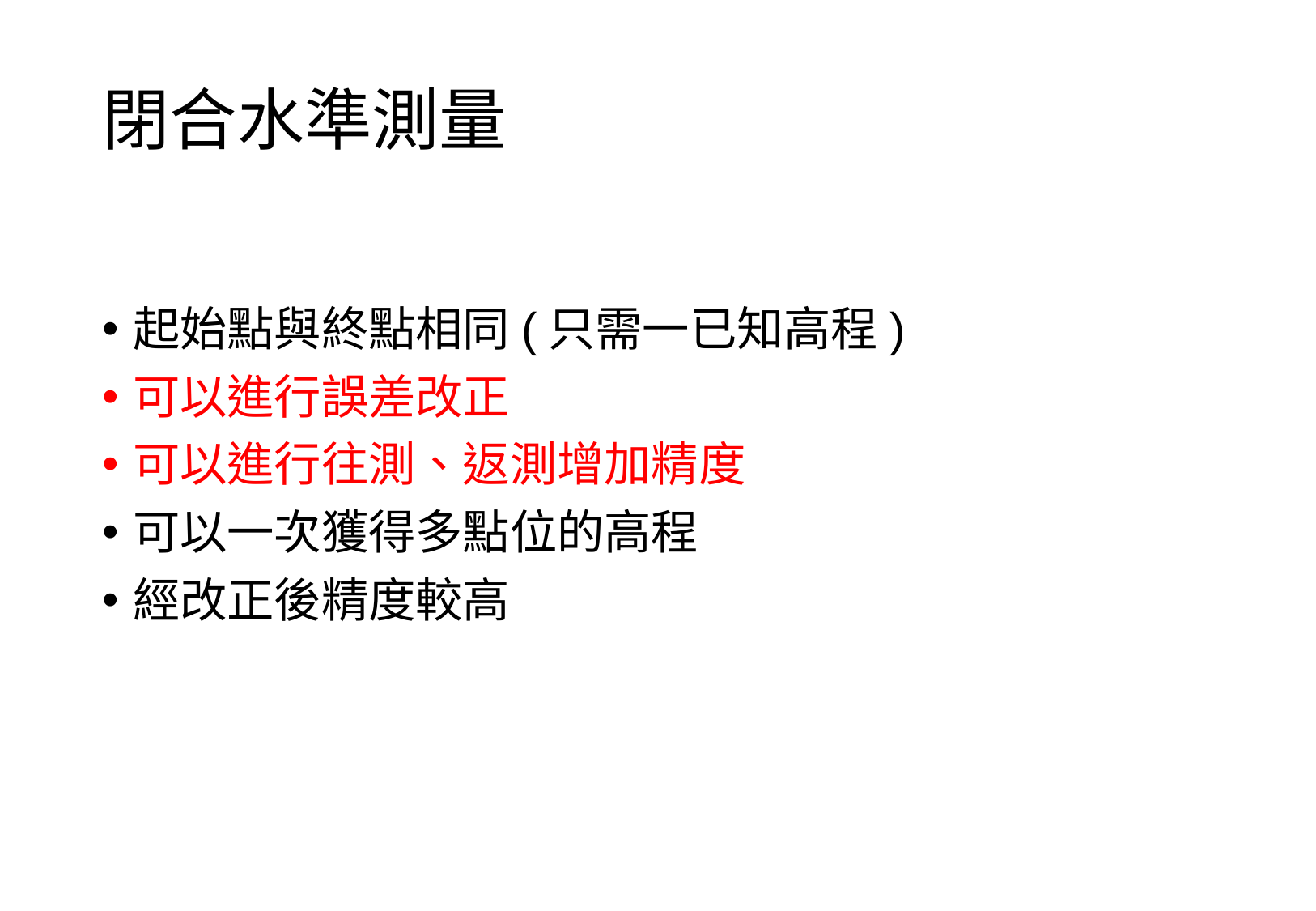

# 閉合水準測量

起始點與終點相同(只需一已知高程)
可以進行誤差改正
可以進行往測、返測增加精度
可以一次獲得多點位的高程
經改正後精度較高